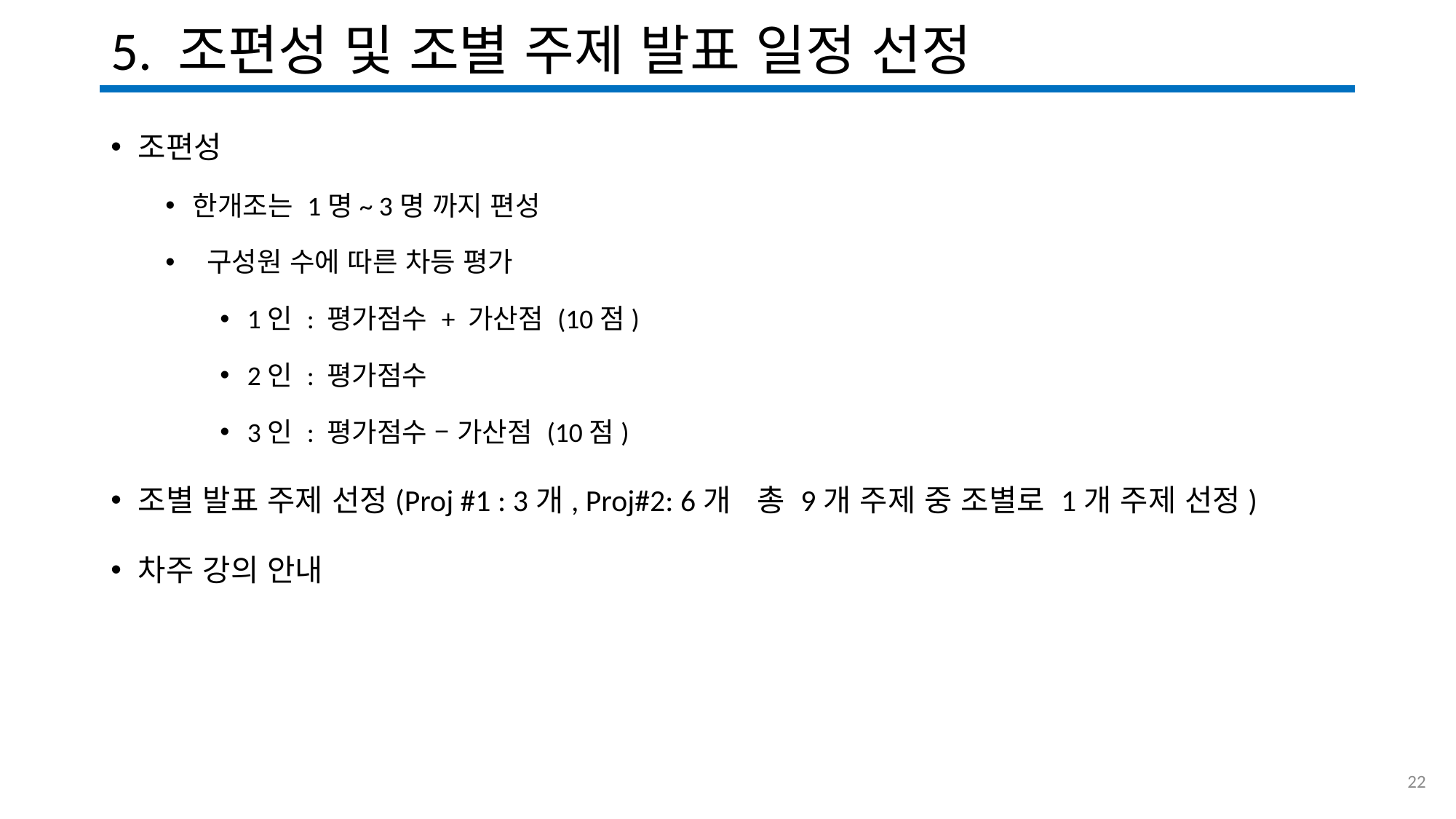

# 5. 조편성 및 조별 주제 발표 일정 선정
조편성
한개조는 1명~ 3명 까지 편성
 구성원 수에 따른 차등 평가
1인 : 평가점수 + 가산점 (10점)
2인 : 평가점수
3인 : 평가점수 – 가산점 (10점)
조별 발표 주제 선정(Proj #1 : 3개, Proj#2: 6개   총 9개 주제 중 조별로 1개 주제 선정)
차주 강의 안내
22